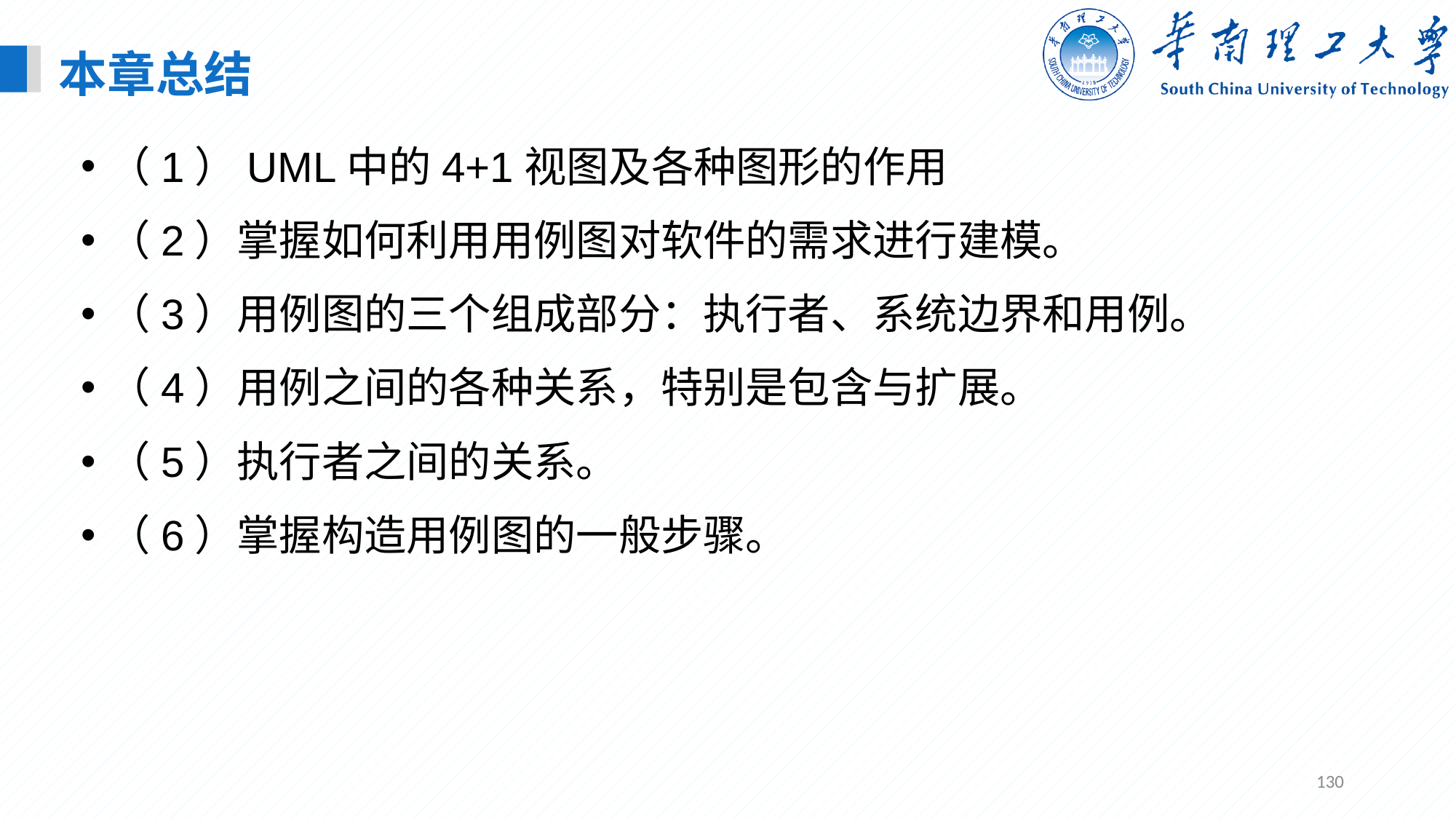

本章总结
（1）UML中的4+1视图及各种图形的作用
（2）掌握如何利用用例图对软件的需求进行建模。
（3）用例图的三个组成部分：执行者、系统边界和用例。
（4）用例之间的各种关系，特别是包含与扩展。
（5）执行者之间的关系。
（6）掌握构造用例图的一般步骤。
130